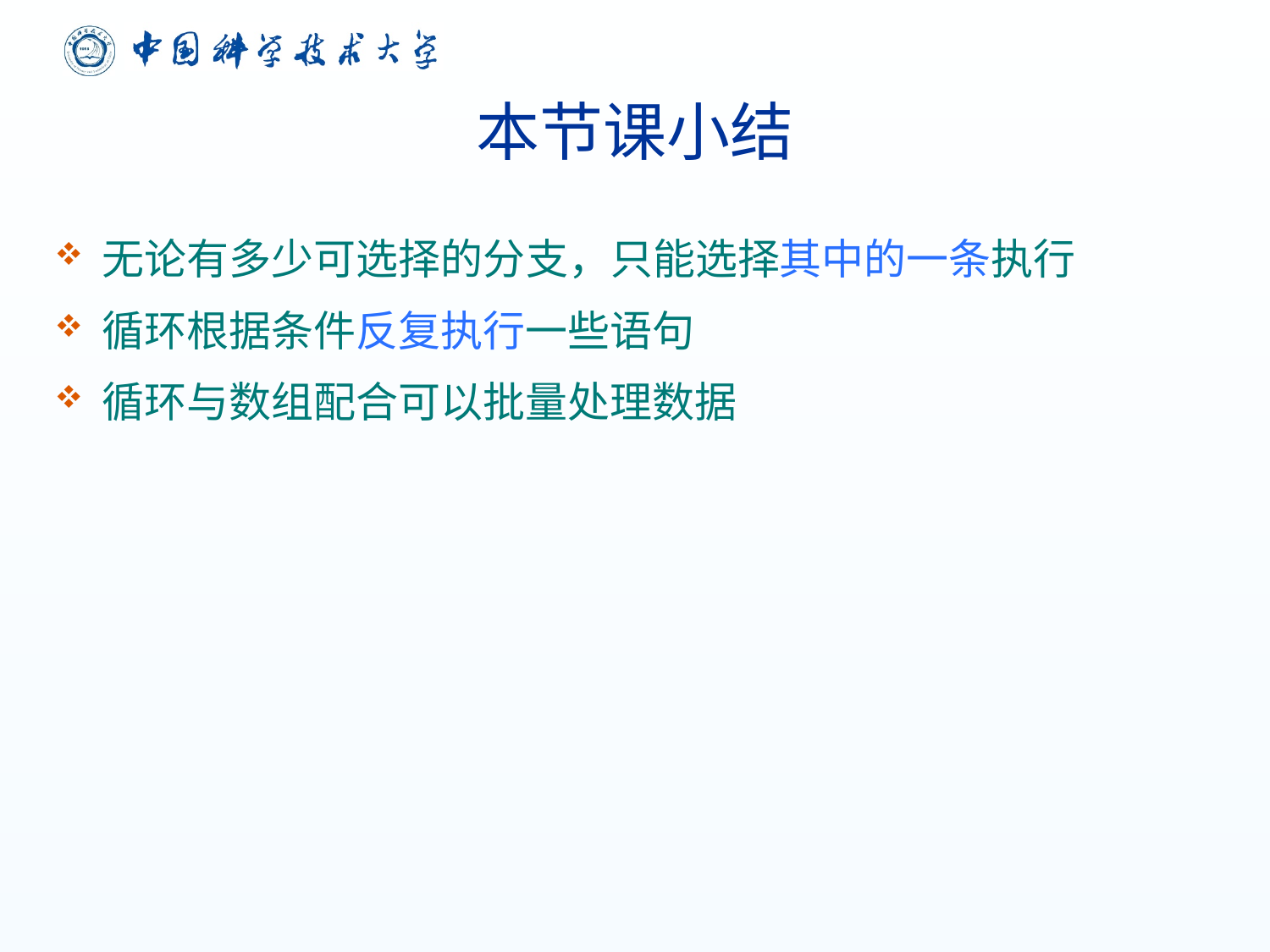

# 本节课小结
无论有多少可选择的分支，只能选择其中的一条执行
循环根据条件反复执行一些语句
循环与数组配合可以批量处理数据